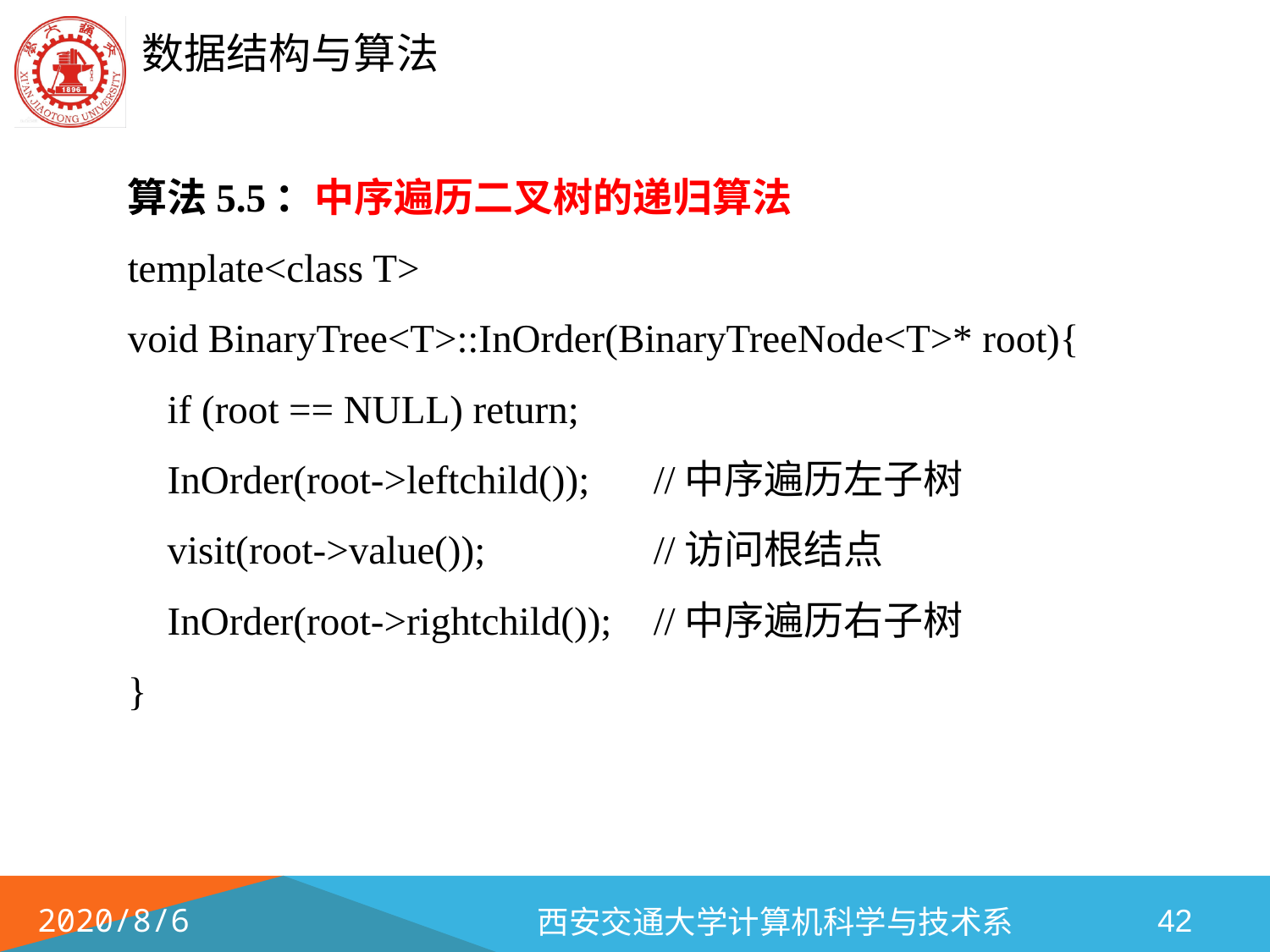

算法5.5：中序遍历二叉树的递归算法
template<class T>
void BinaryTree<T>::InOrder(BinaryTreeNode<T>* root){
    if (root == NULL) return;
    InOrder(root->leftchild());		//中序遍历左子树
    visit(root->value());			//访问根结点
    InOrder(root->rightchild());		//中序遍历右子树
}